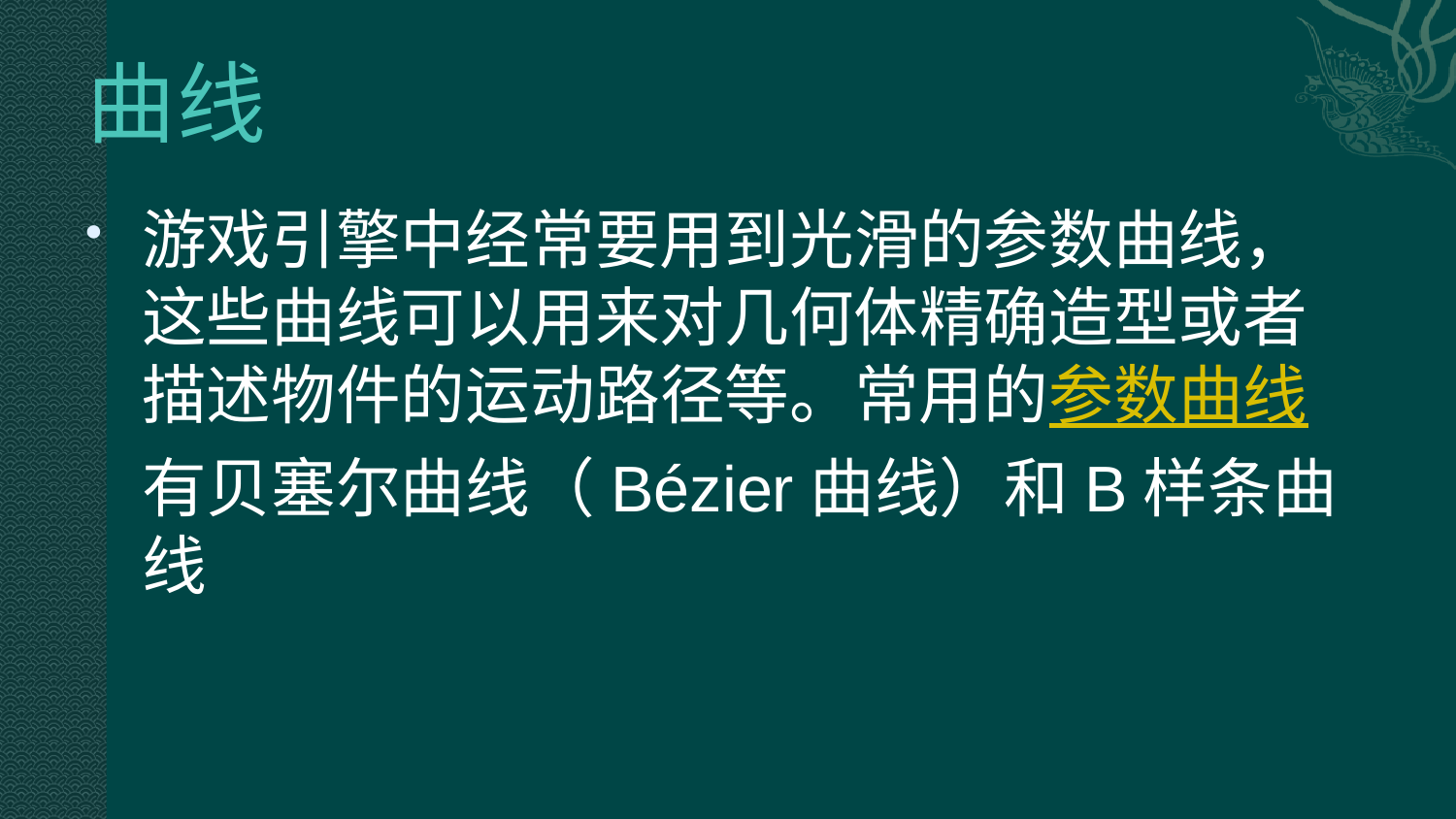

# 曲线
游戏引擎中经常要用到光滑的参数曲线，这些曲线可以用来对几何体精确造型或者描述物件的运动路径等。常用的参数曲线有贝塞尔曲线（Bézier曲线）和B样条曲线